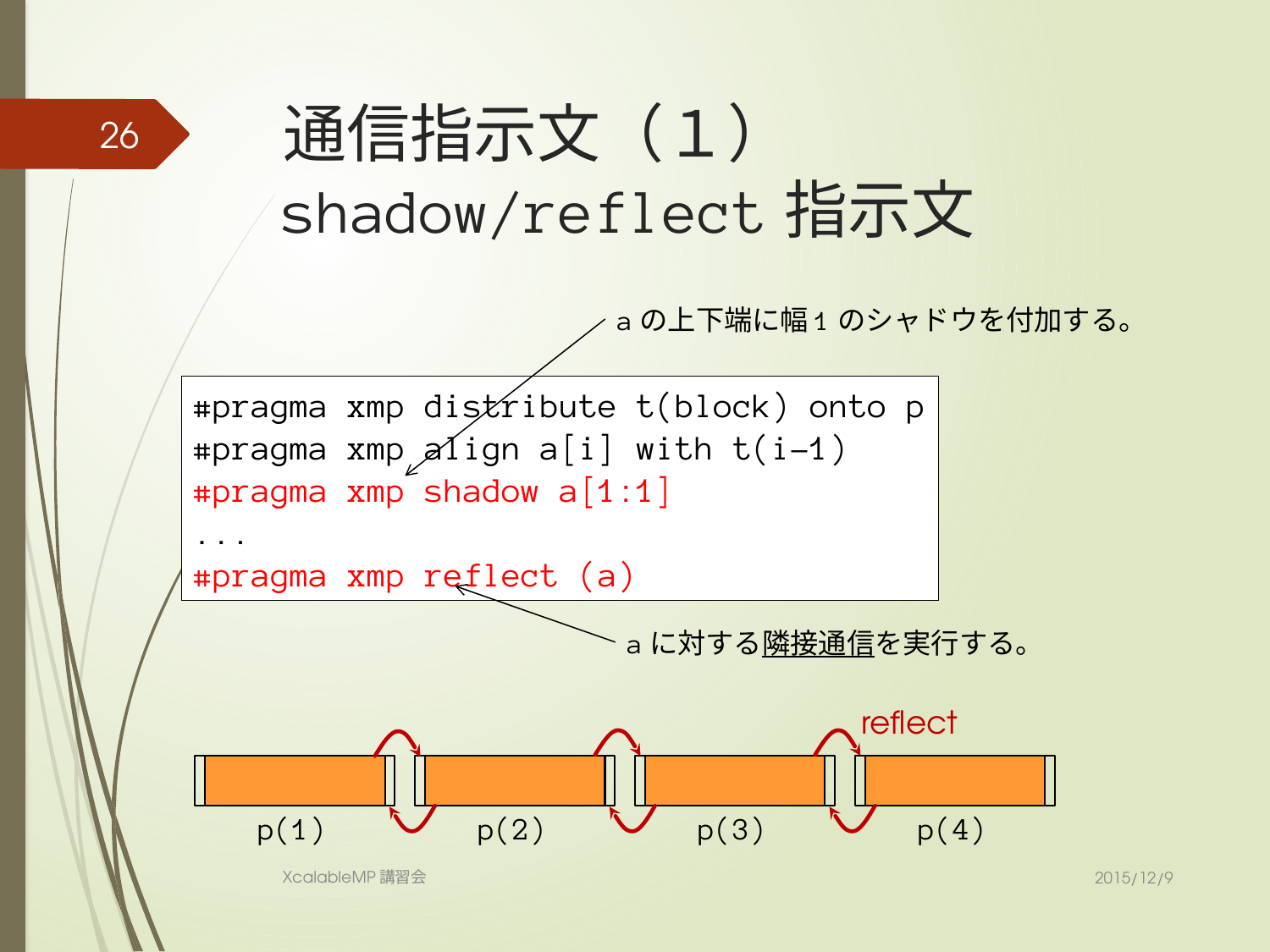

# 通信指示文（１） shadow/reflect指示文
26
aの上下端に幅1のシャドウを付加する。
#pragma xmp distribute t(block) onto p
#pragma xmp align a[i] with t(i-1)
#pragma xmp shadow a[1:1]
...
#pragma xmp reflect (a)
aに対する隣接通信を実行する。
reflect

p(1)
p(2)
p(3)
p(4)

2015/12/9
XcalableMP講習会